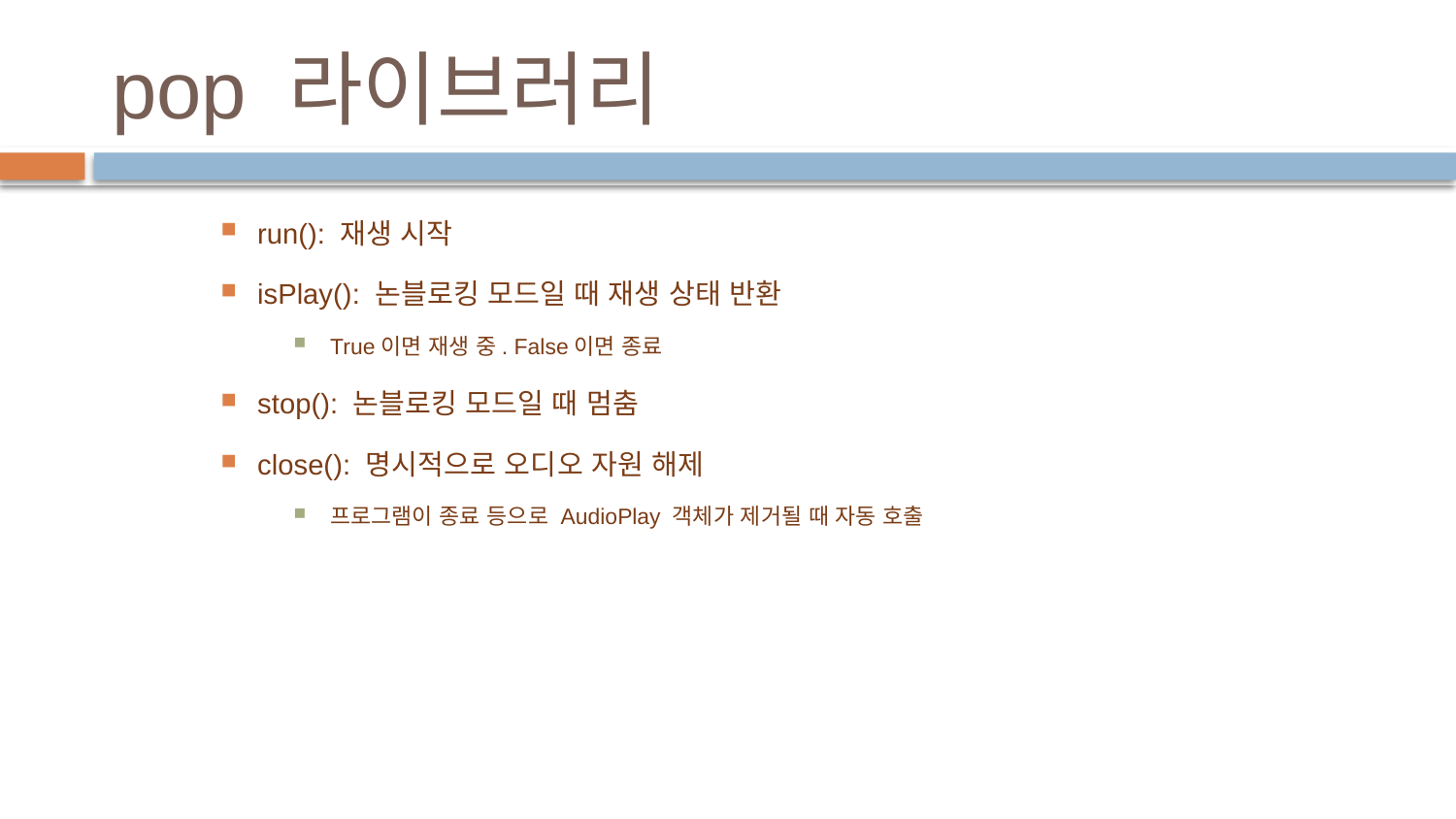

# pop 라이브러리
run(): 재생 시작
isPlay(): 논블로킹 모드일 때 재생 상태 반환
True이면 재생 중. False이면 종료
stop(): 논블로킹 모드일 때 멈춤
close(): 명시적으로 오디오 자원 해제
프로그램이 종료 등으로 AudioPlay 객체가 제거될 때 자동 호출